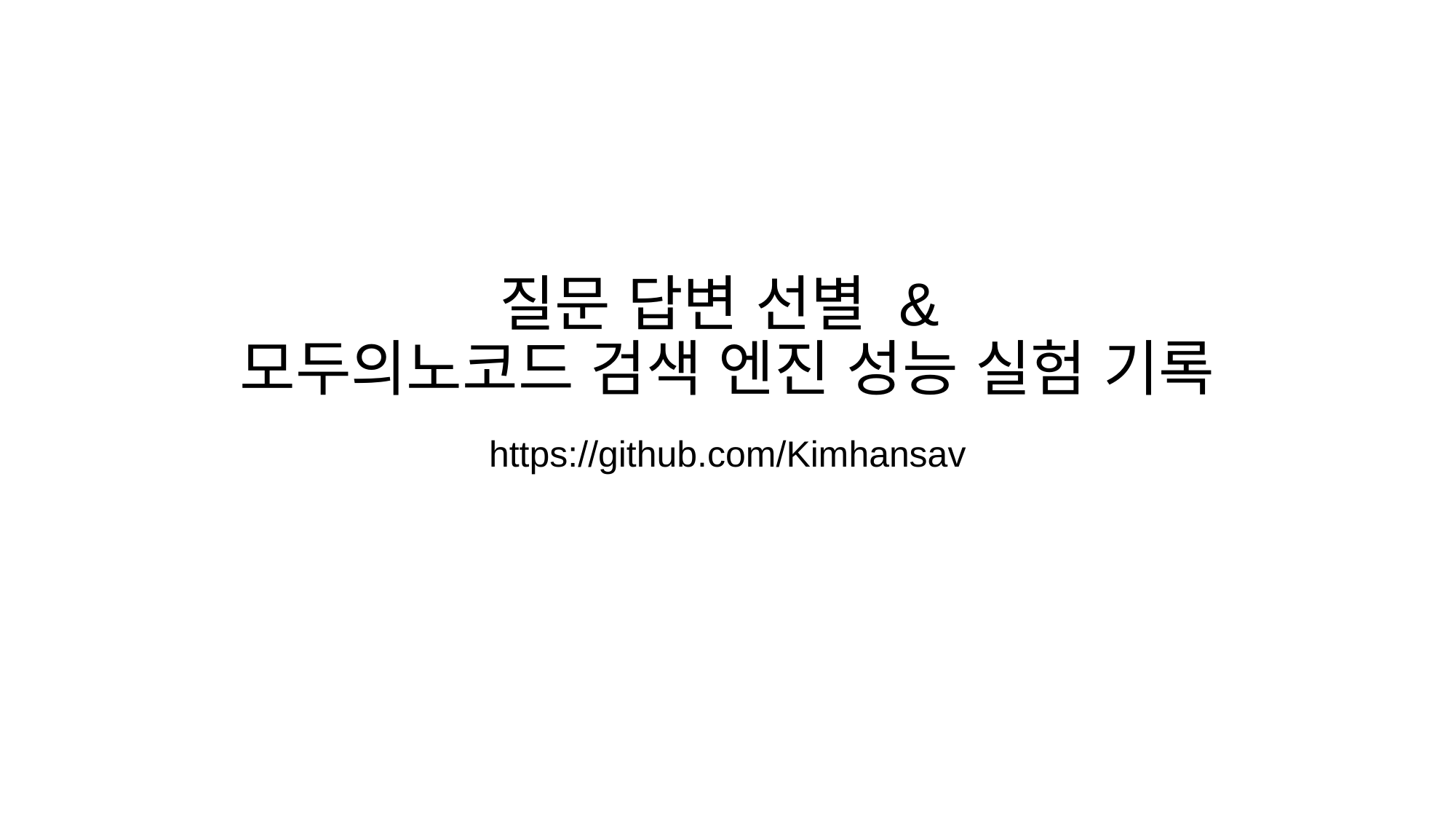

# 질문 답변 선별 & 모두의노코드 검색 엔진 성능 실험 기록
https://github.com/Kimhansav